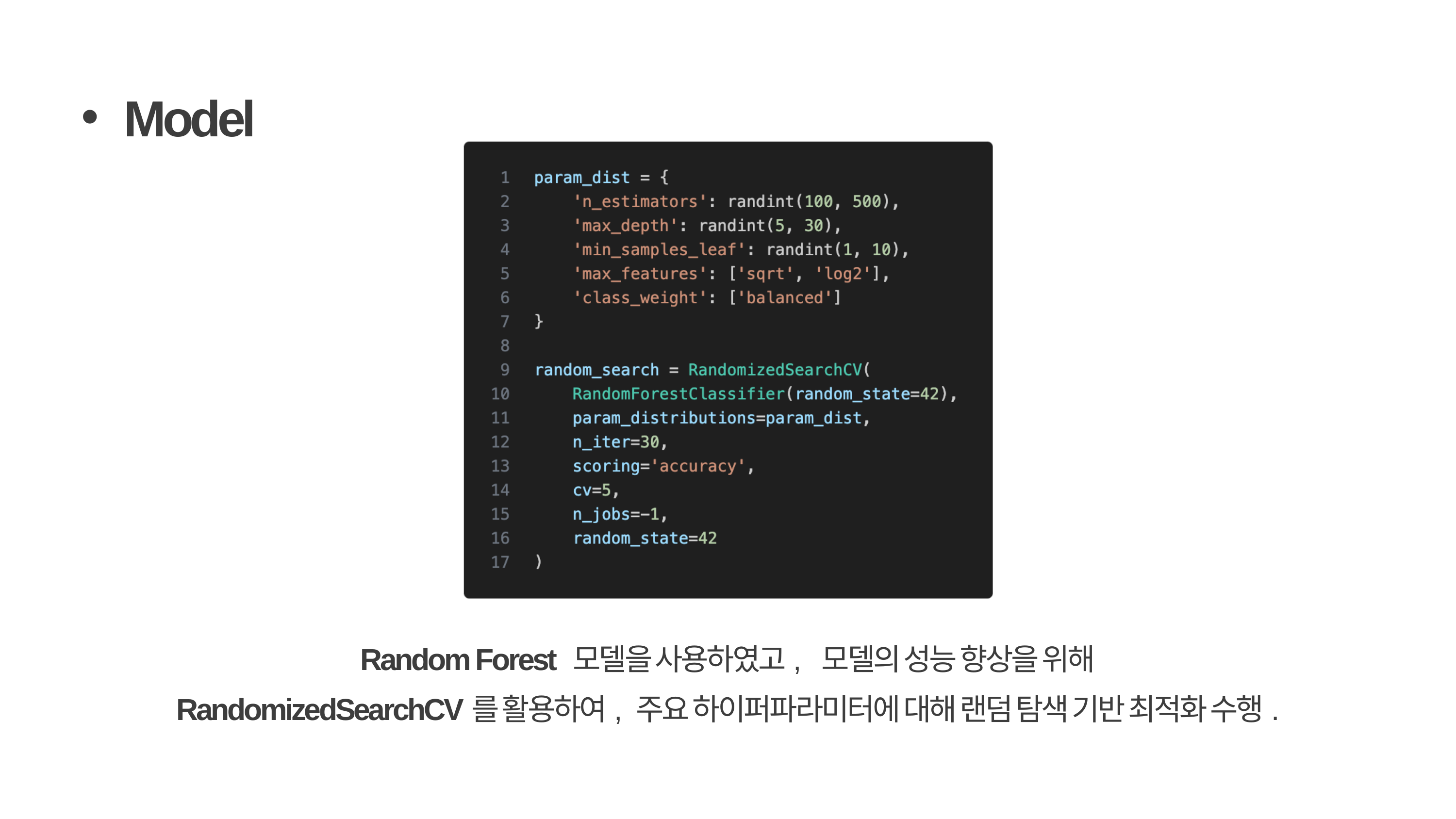

Model

Random Forest 모델을 사용하였고,  모델의 성능 향상을 위해
RandomizedSearchCV를 활용하여, 주요 하이퍼파라미터에 대해 랜덤 탐색 기반 최적화 수행.